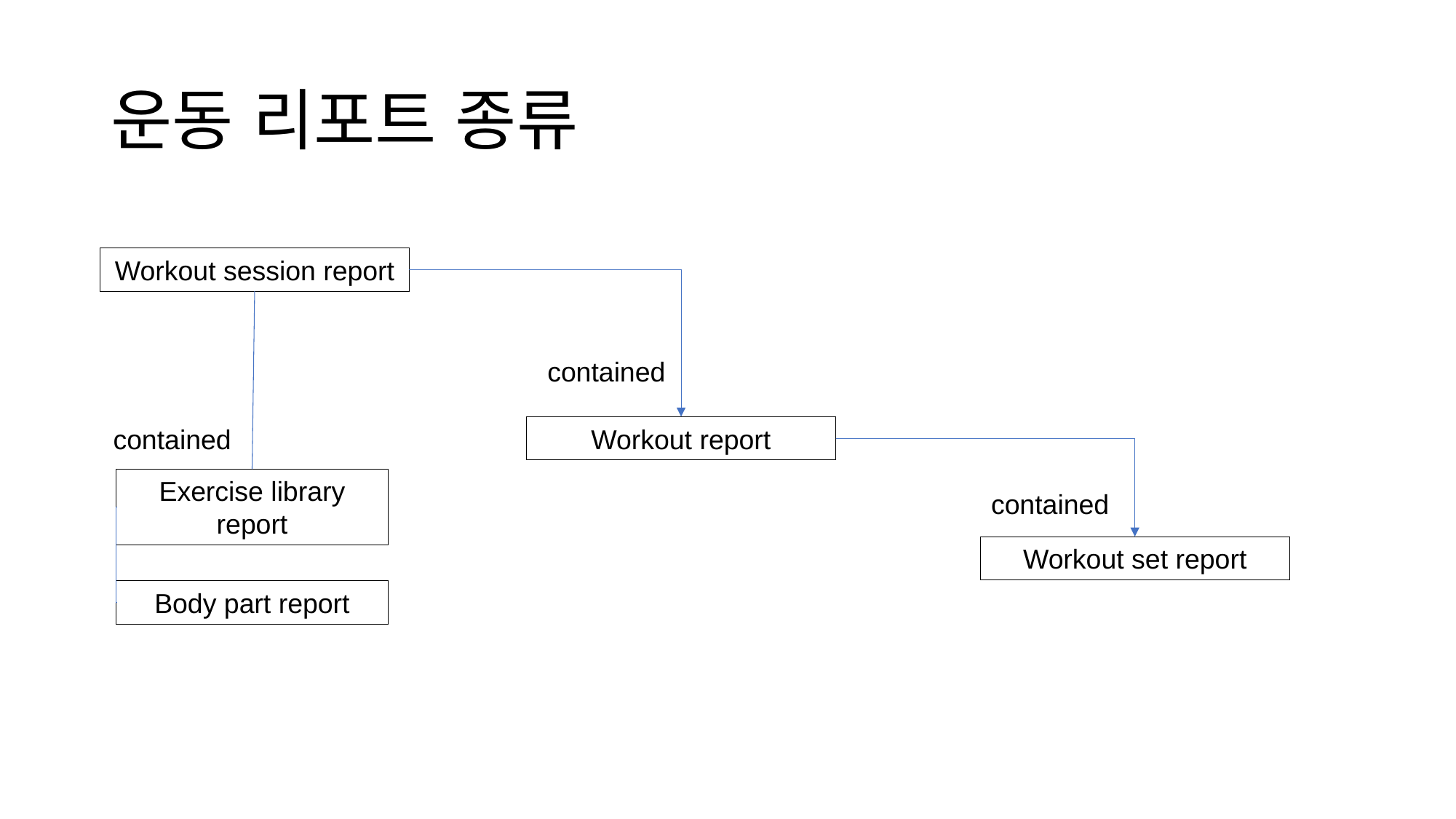

# 운동 리포트 종류
Workout session report
contained
contained
Workout report
Exercise library report
contained
Workout set report
Body part report